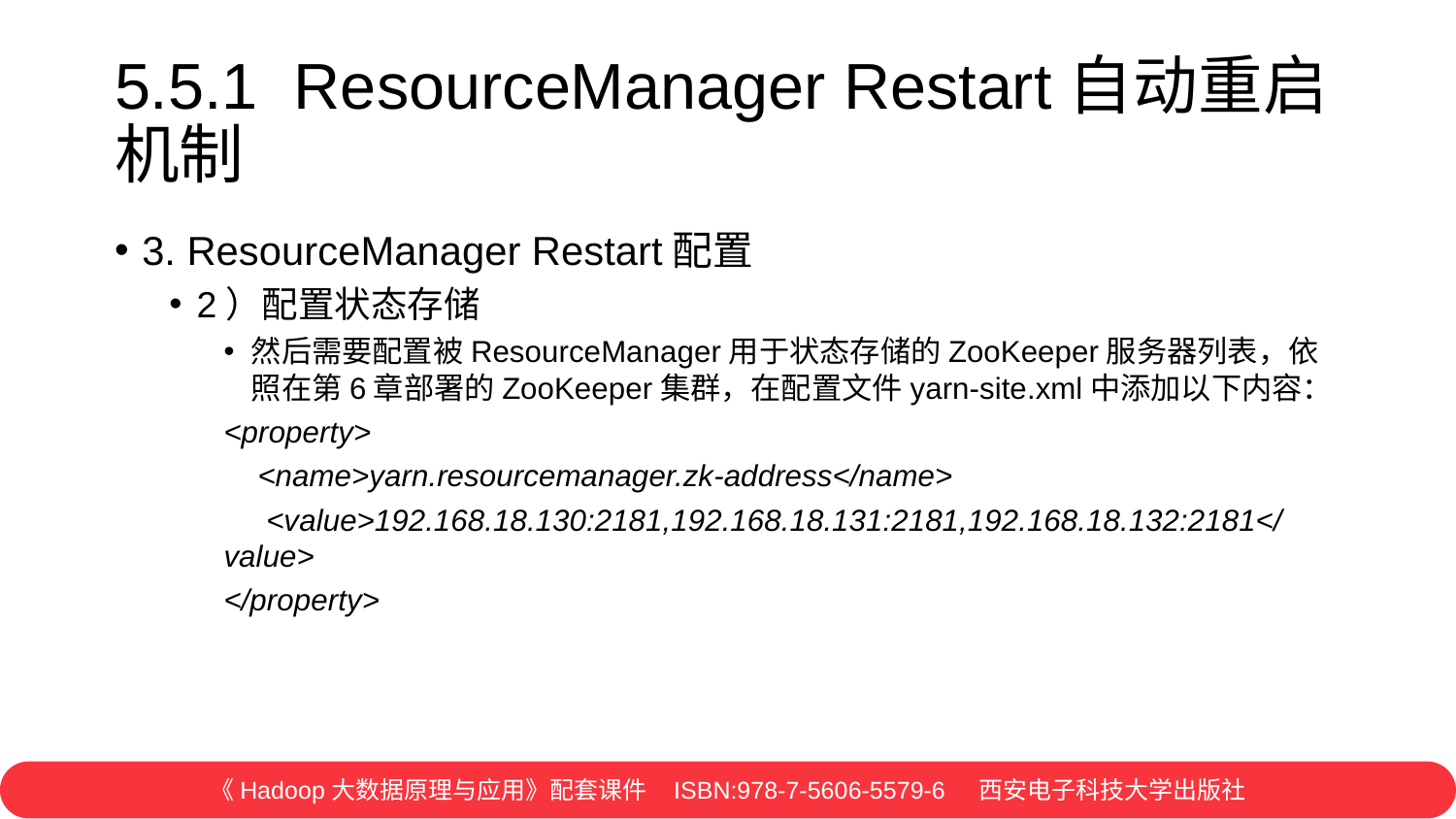

# 5.5.1  ResourceManager Restart自动重启机制
3. ResourceManager Restart配置
2）配置状态存储
然后需要配置被ResourceManager用于状态存储的ZooKeeper服务器列表，依照在第6章部署的ZooKeeper集群，在配置文件yarn-site.xml中添加以下内容：
<property>
    <name>yarn.resourcemanager.zk-address</name>
     <value>192.168.18.130:2181,192.168.18.131:2181,192.168.18.132:2181</value>
</property>